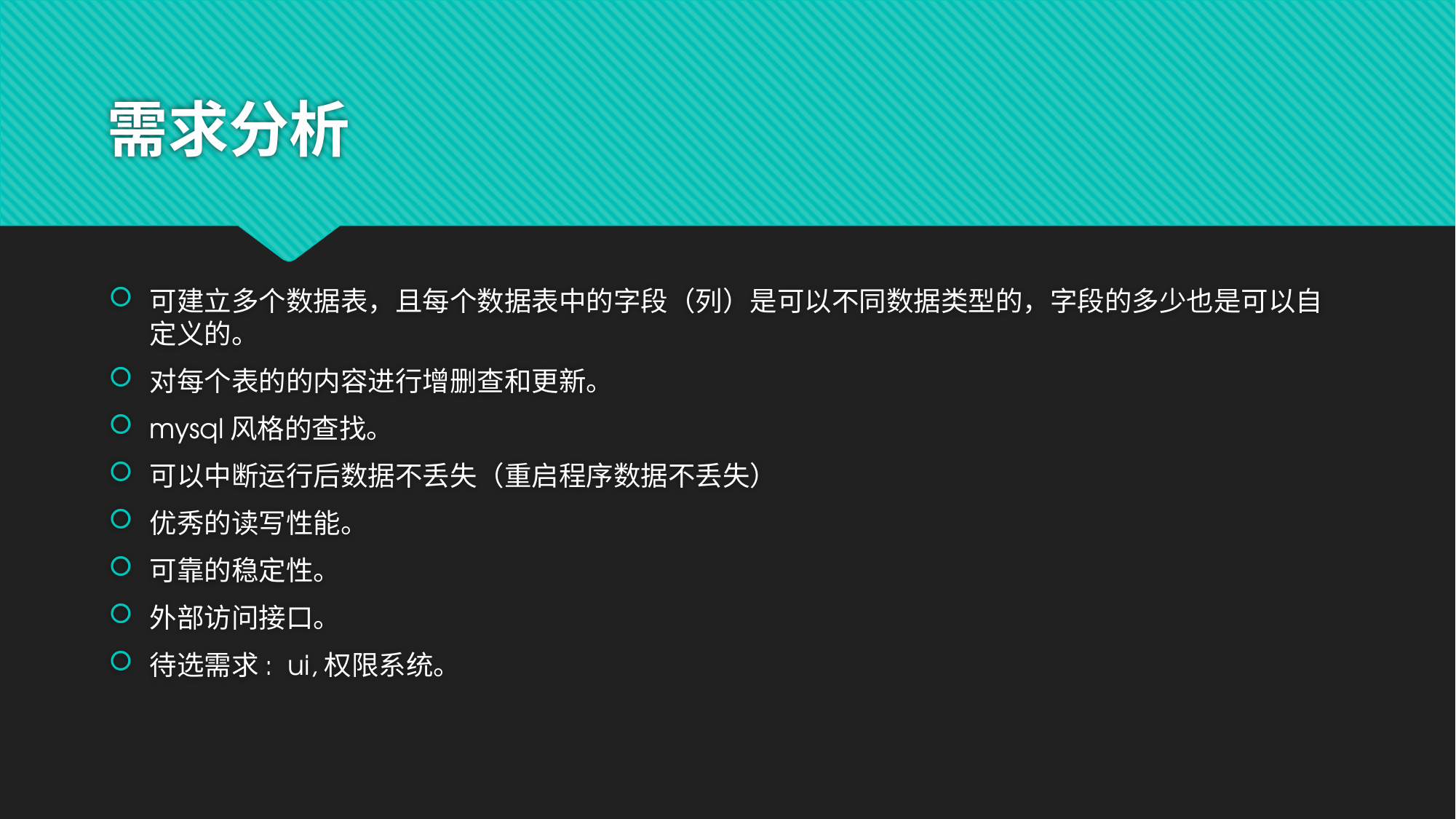

# 需求分析
可建立多个数据表，且每个数据表中的字段（列）是可以不同数据类型的，字段的多少也是可以自定义的。
对每个表的的内容进行增删查和更新。
mysql风格的查找。
可以中断运行后数据不丢失（重启程序数据不丢失）
优秀的读写性能。
可靠的稳定性。
外部访问接口。
待选需求:  ui,权限系统。